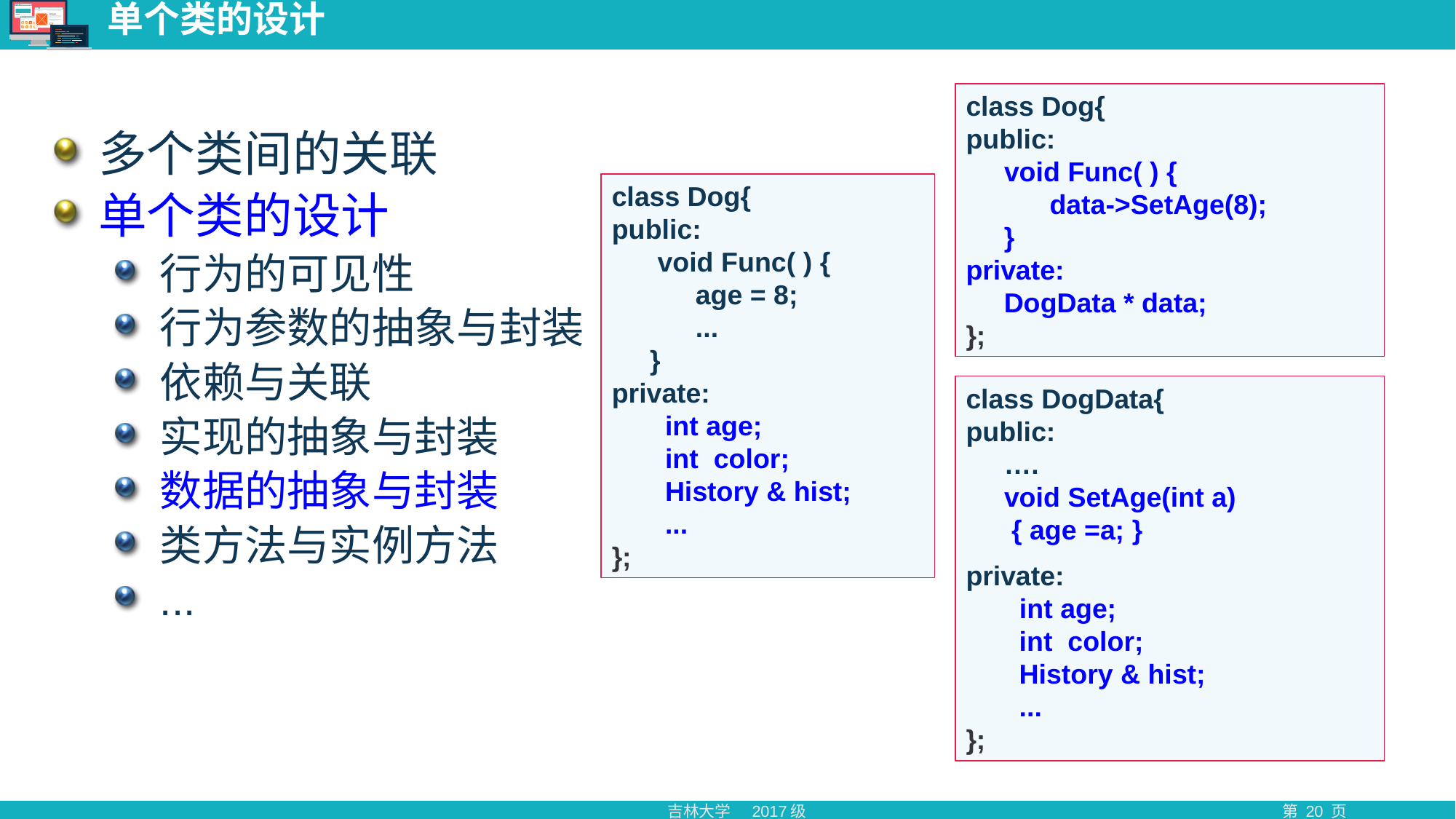

# 单个类的设计
class Dog{
public:
     void Func( ) {
           data->SetAge(8);
     }
private:
     DogData * data;
};
多个类间的关联
单个类的设计
行为的可见性
行为参数的抽象与封装
依赖与关联
实现的抽象与封装
数据的抽象与封装
类方法与实例方法
...

class Dog{
public:
      void Func( ) {
           age = 8;
           ...
     }
private:
       int age;
       int  color;
       History & hist;
       ...
};
class DogData{
public:
     ….
     void SetAge(int a)
      { age =a; }
private:
       int age;
       int  color;
       History & hist;
       ...
};